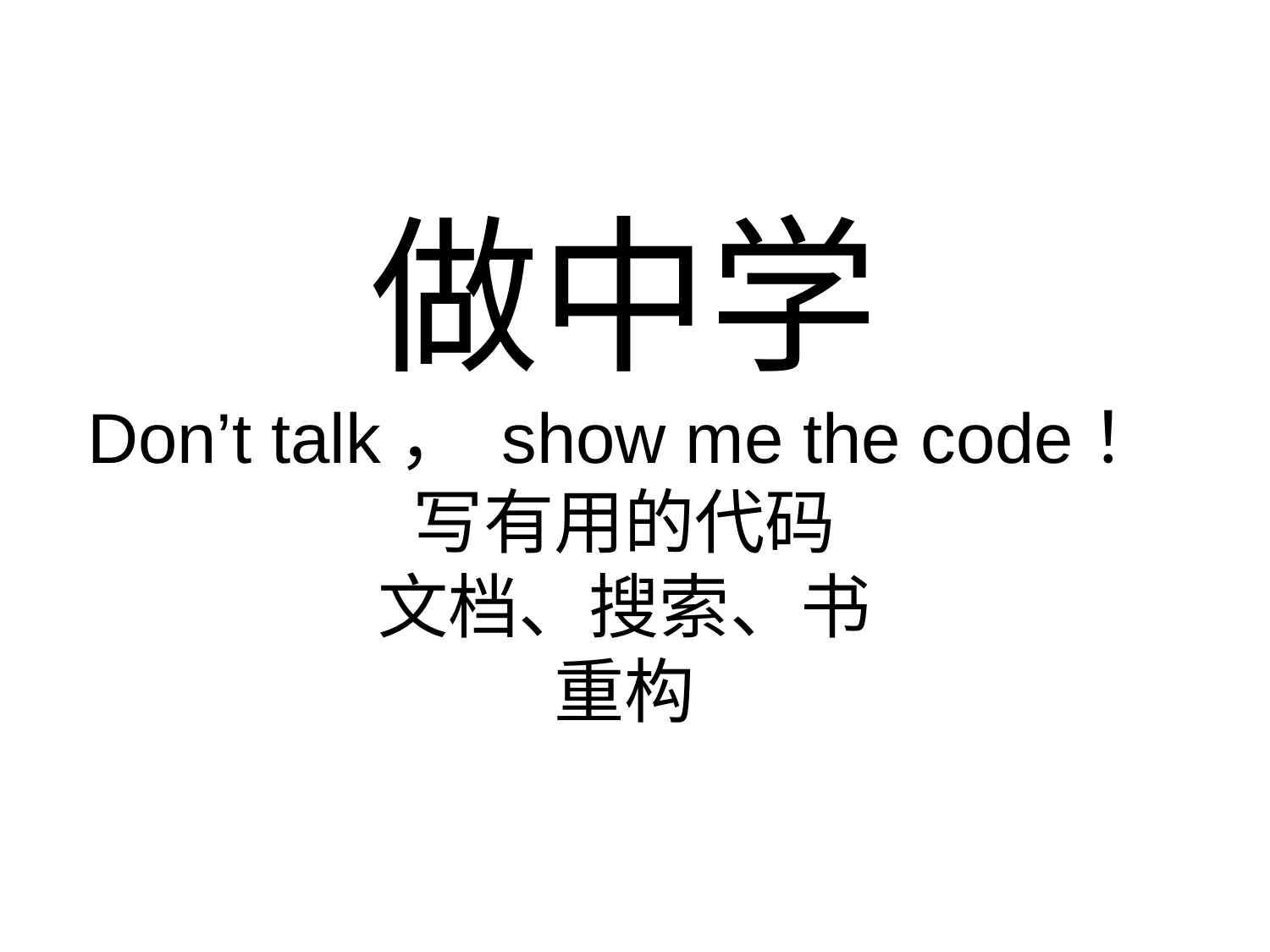

# 做中学 Don’t talk， show me the code！ 写有用的代码 文档、搜索、书 重构